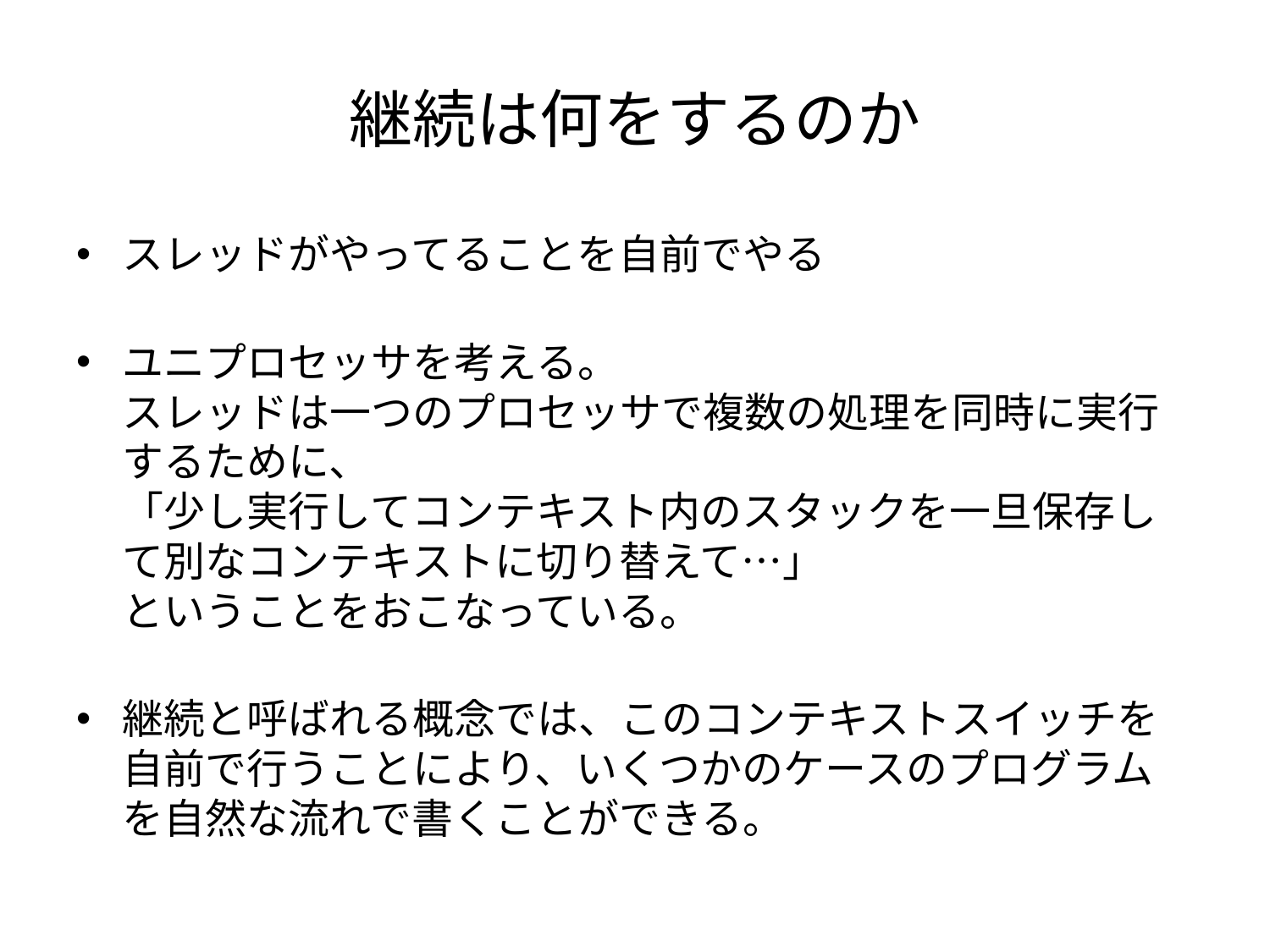

# 継続は何をするのか
スレッドがやってることを自前でやる
ユニプロセッサを考える。
スレッドは一つのプロセッサで複数の処理を同時に実行するために、
「少し実行してコンテキスト内のスタックを一旦保存して別なコンテキストに切り替えて…」
ということをおこなっている。
継続と呼ばれる概念では、このコンテキストスイッチを自前で行うことにより、いくつかのケースのプログラムを自然な流れで書くことができる。